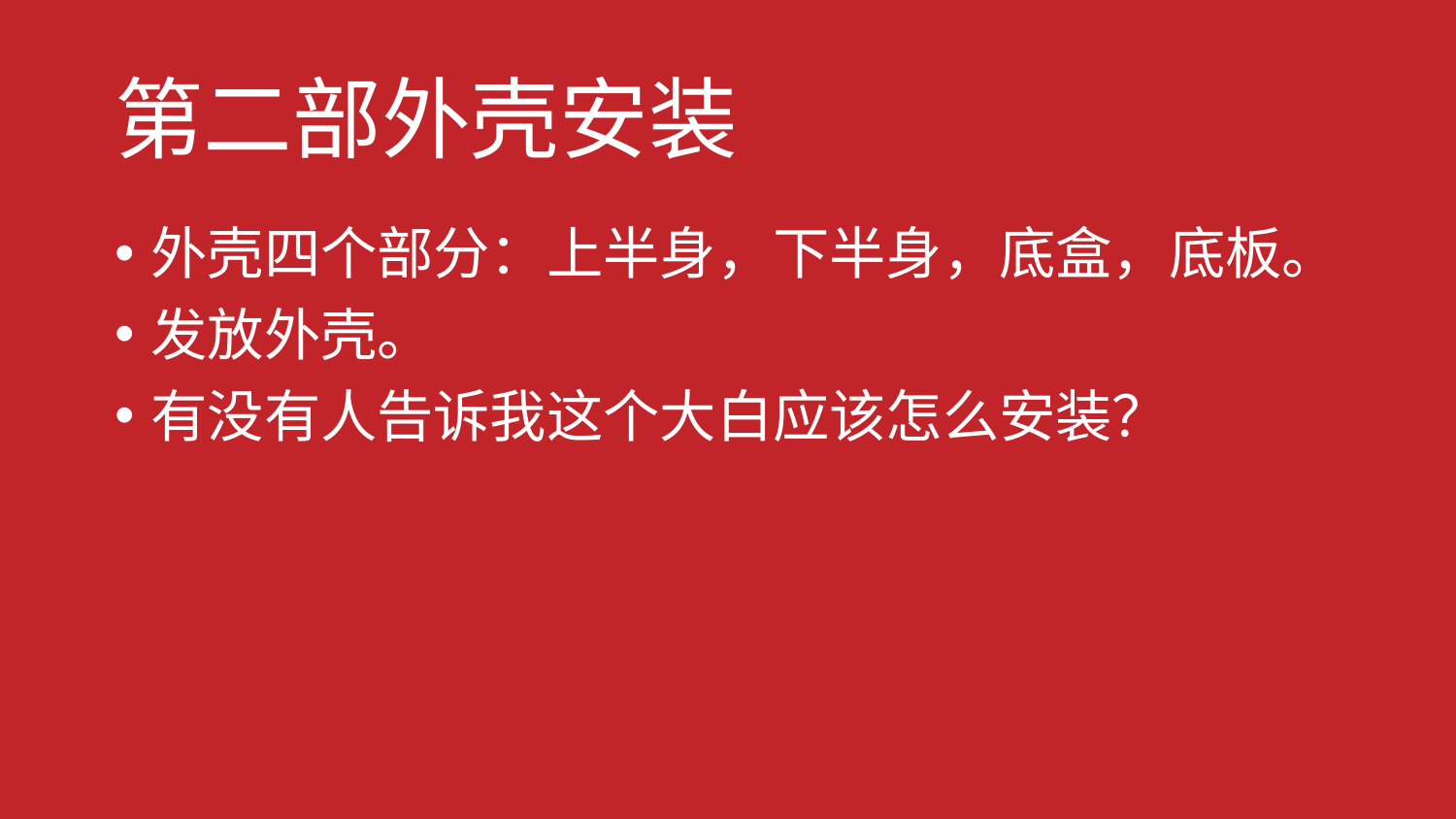

# 第二部外壳安装
外壳四个部分：上半身，下半身，底盒，底板。
发放外壳。
有没有人告诉我这个大白应该怎么安装？